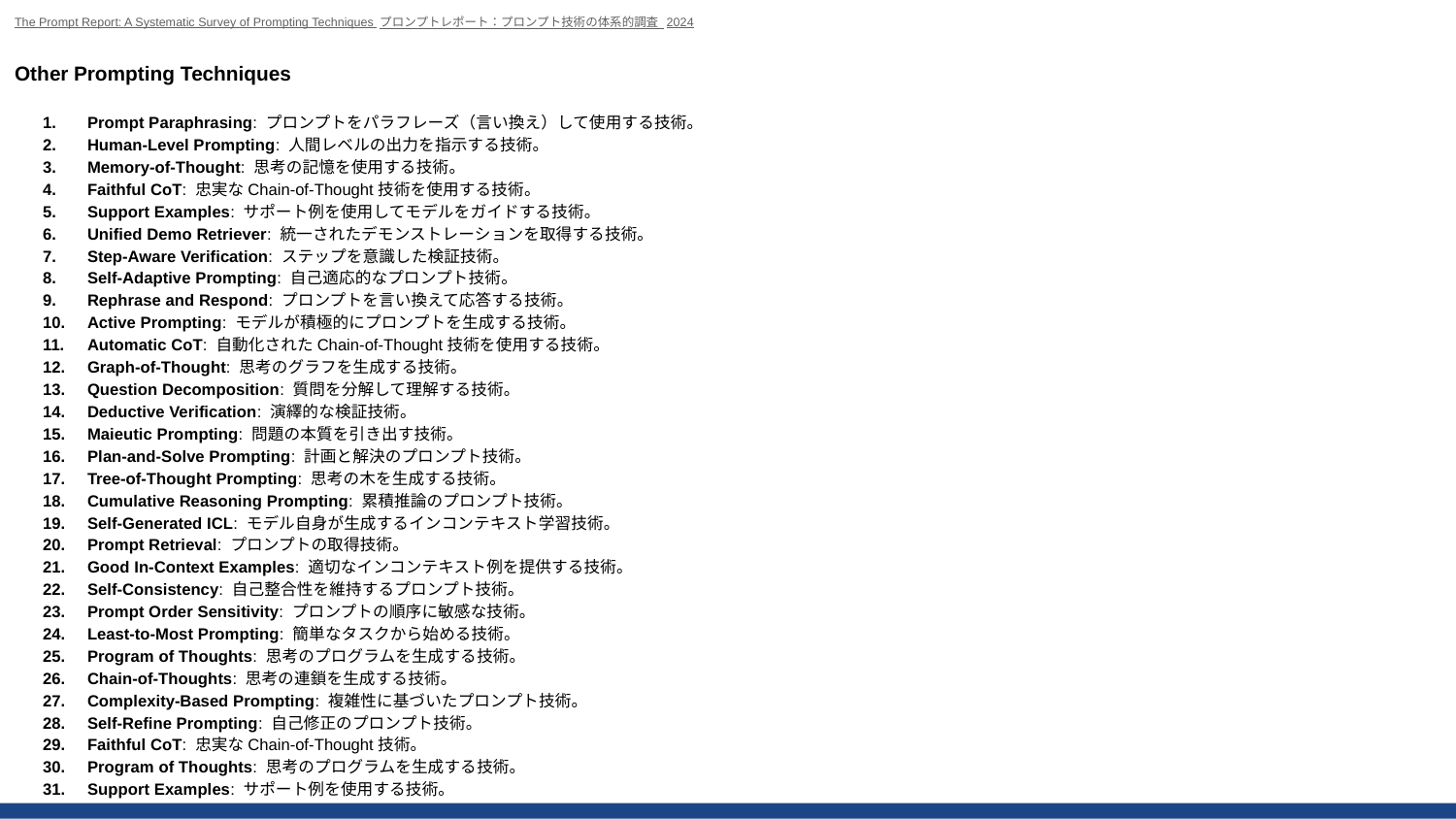

The Prompt Report: A Systematic Survey of Prompting Techniques プロンプトレポート：プロンプト技術の体系的調査  2024
Other Prompting Techniques
Prompt Paraphrasing: プロンプトをパラフレーズ（言い換え）して使用する技術。
Human-Level Prompting: 人間レベルの出力を指示する技術。
Memory-of-Thought: 思考の記憶を使用する技術。
Faithful CoT: 忠実なChain-of-Thought技術を使用する技術。
Support Examples: サポート例を使用してモデルをガイドする技術。
Unified Demo Retriever: 統一されたデモンストレーションを取得する技術。
Step-Aware Verification: ステップを意識した検証技術。
Self-Adaptive Prompting: 自己適応的なプロンプト技術。
Rephrase and Respond: プロンプトを言い換えて応答する技術。
Active Prompting: モデルが積極的にプロンプトを生成する技術。
Automatic CoT: 自動化されたChain-of-Thought技術を使用する技術。
Graph-of-Thought: 思考のグラフを生成する技術。
Question Decomposition: 質問を分解して理解する技術。
Deductive Verification: 演繹的な検証技術。
Maieutic Prompting: 問題の本質を引き出す技術。
Plan-and-Solve Prompting: 計画と解決のプロンプト技術。
Tree-of-Thought Prompting: 思考の木を生成する技術。
Cumulative Reasoning Prompting: 累積推論のプロンプト技術。
Self-Generated ICL: モデル自身が生成するインコンテキスト学習技術。
Prompt Retrieval: プロンプトの取得技術。
Good In-Context Examples: 適切なインコンテキスト例を提供する技術。
Self-Consistency: 自己整合性を維持するプロンプト技術。
Prompt Order Sensitivity: プロンプトの順序に敏感な技術。
Least-to-Most Prompting: 簡単なタスクから始める技術。
Program of Thoughts: 思考のプログラムを生成する技術。
Chain-of-Thoughts: 思考の連鎖を生成する技術。
Complexity-Based Prompting: 複雑性に基づいたプロンプト技術。
Self-Refine Prompting: 自己修正のプロンプト技術。
Faithful CoT: 忠実なChain-of-Thought技術。
Program of Thoughts: 思考のプログラムを生成する技術。
Support Examples: サポート例を使用する技術。